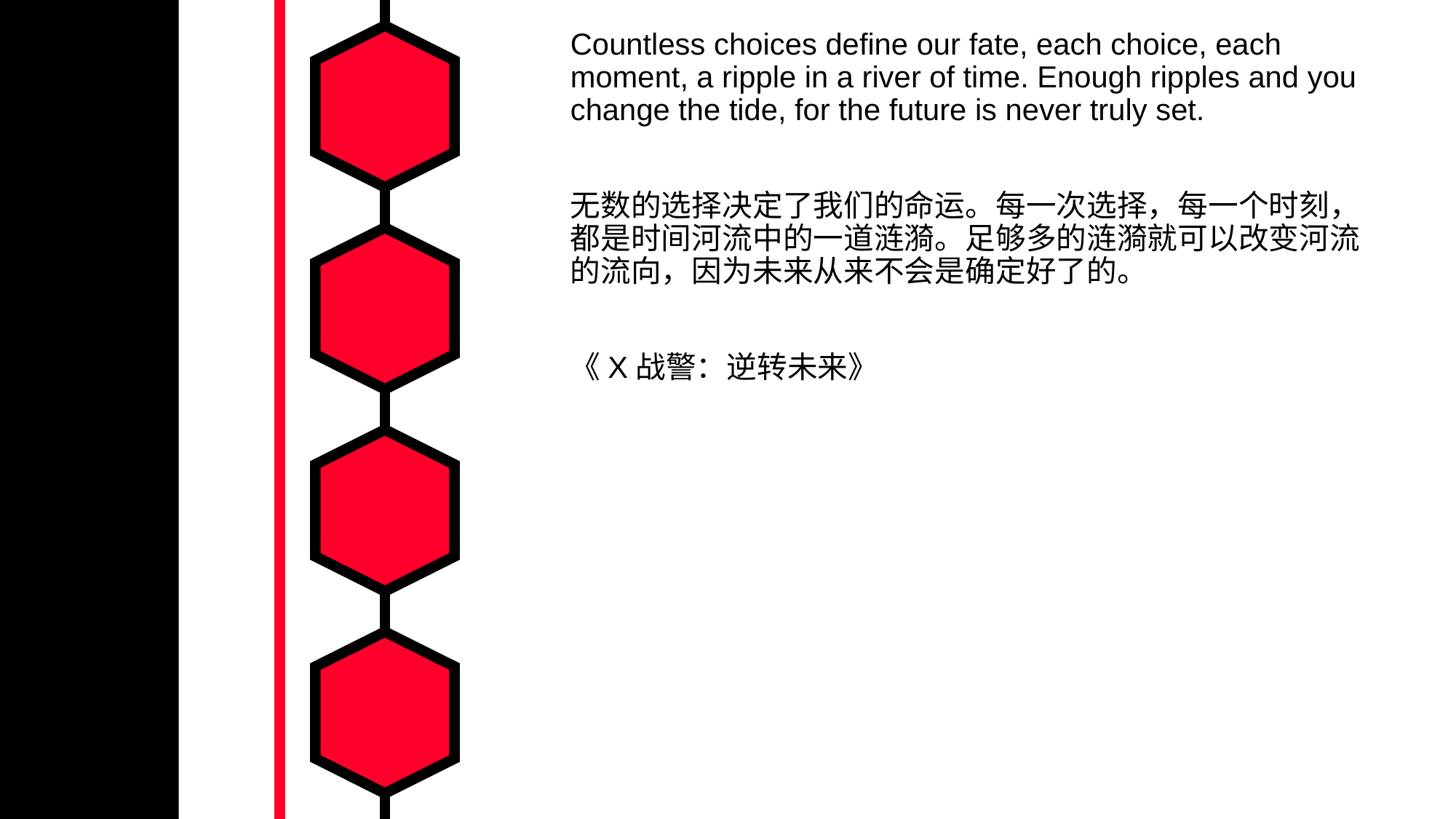

#
Countless choices define our fate, each choice, each moment, a ripple in a river of time. Enough ripples and you change the tide, for the future is never truly set.

无数的选择决定了我们的命运。每一次选择，每一个时刻，都是时间河流中的一道涟漪。足够多的涟漪就可以改变河流的流向，因为未来从来不会是确定好了的。

《X战警：逆转未来》